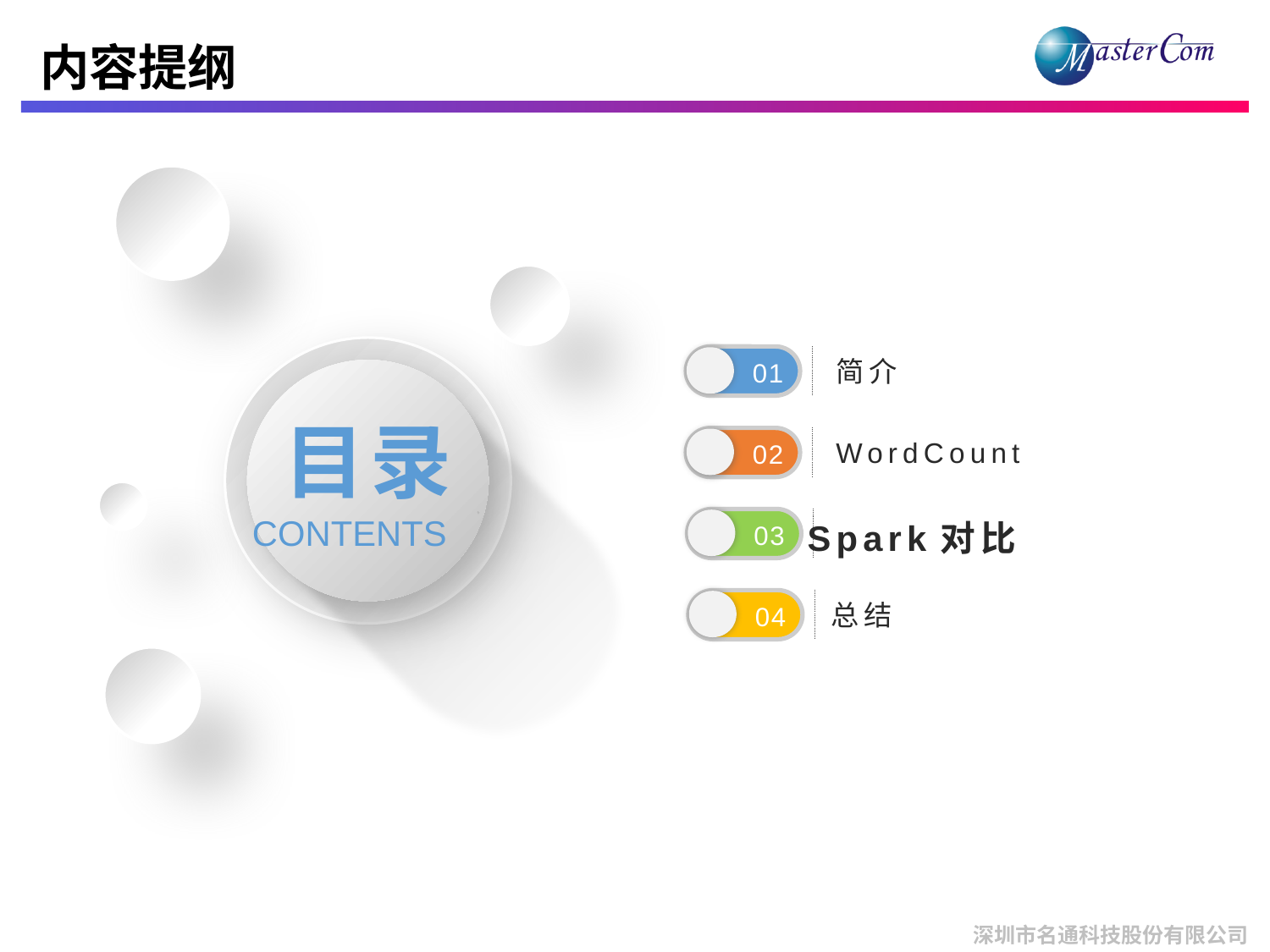

# 内容提纲

01
简介
目录
CONTENTS

02
WordCount

03
Spark对比

04
总结